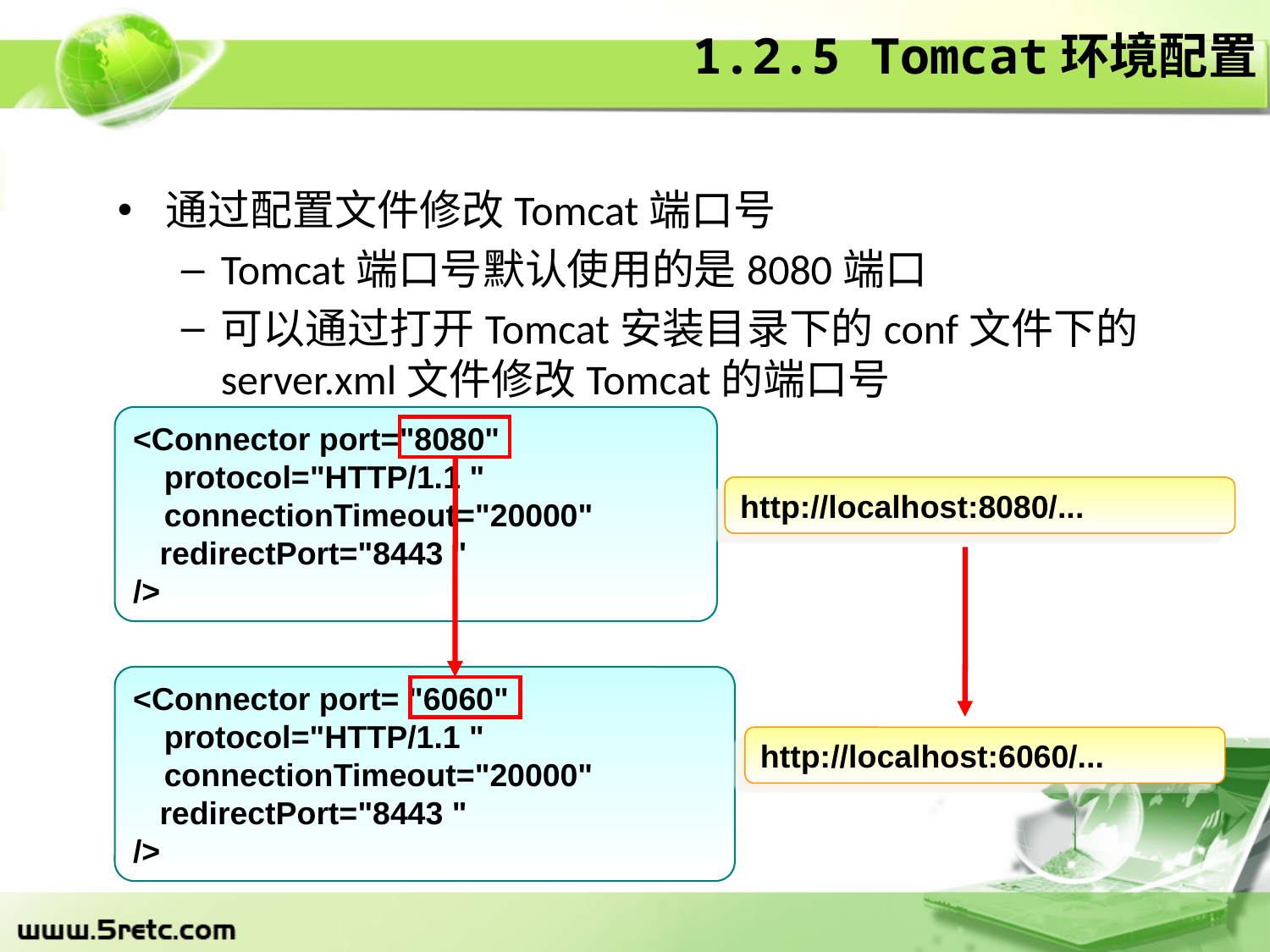

1.2.5 Tomcat环境配置
通过配置文件修改Tomcat端口号
Tomcat端口号默认使用的是8080端口
可以通过打开Tomcat安装目录下的conf文件下的server.xml文件修改Tomcat的端口号

<Connector port="8080"
	protocol="HTTP/1.1 "
	connectionTimeout="20000"
   redirectPort="8443 "
/>

http://localhost:8080/...

<Connector port= "6060"
	protocol="HTTP/1.1 "
	connectionTimeout="20000"
   redirectPort="8443 "
/>

http://localhost:6060/...